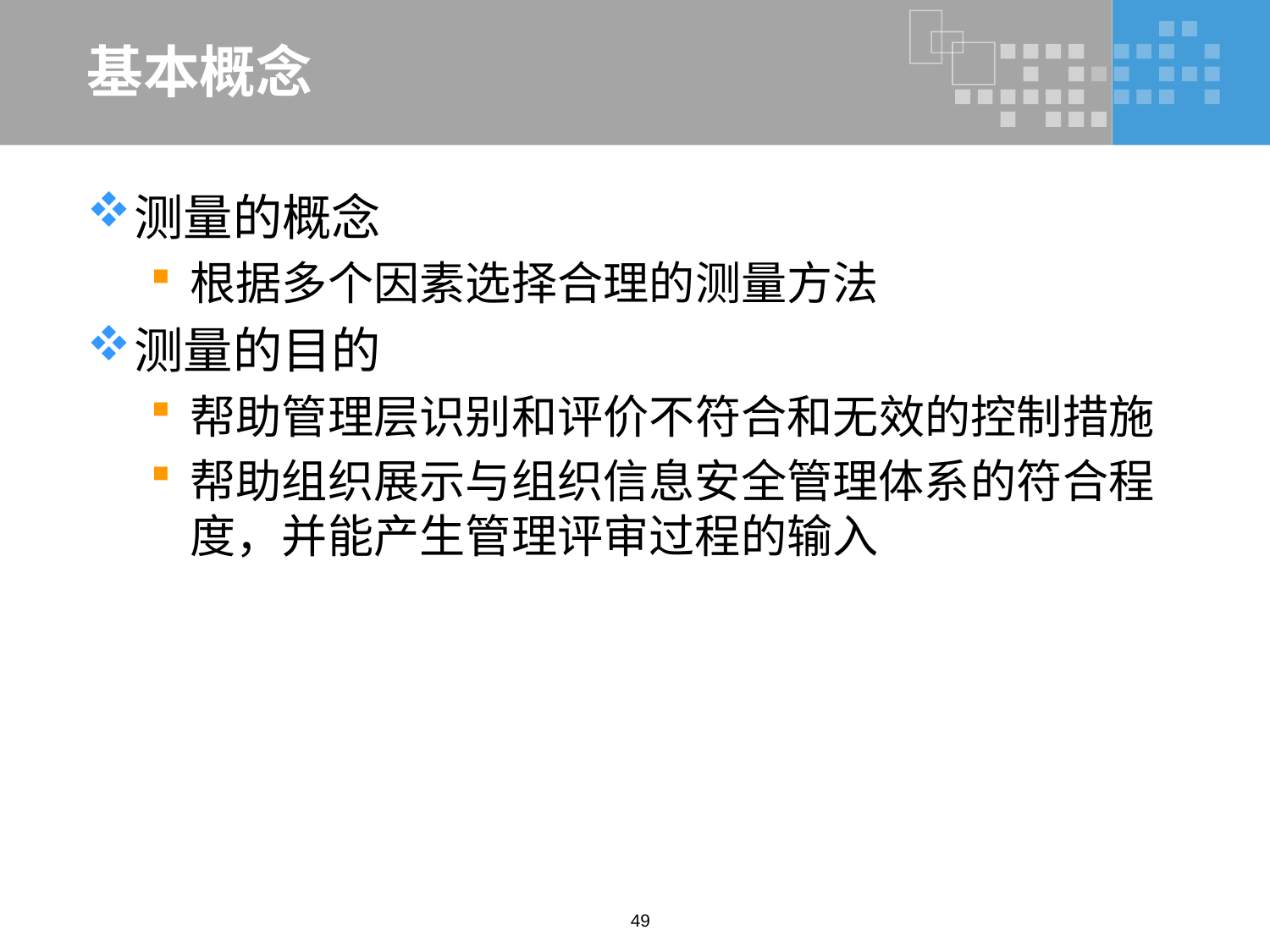

# 基本概念
测量的概念
根据多个因素选择合理的测量方法
测量的目的
帮助管理层识别和评价不符合和无效的控制措施
帮助组织展示与组织信息安全管理体系的符合程度，并能产生管理评审过程的输入
49